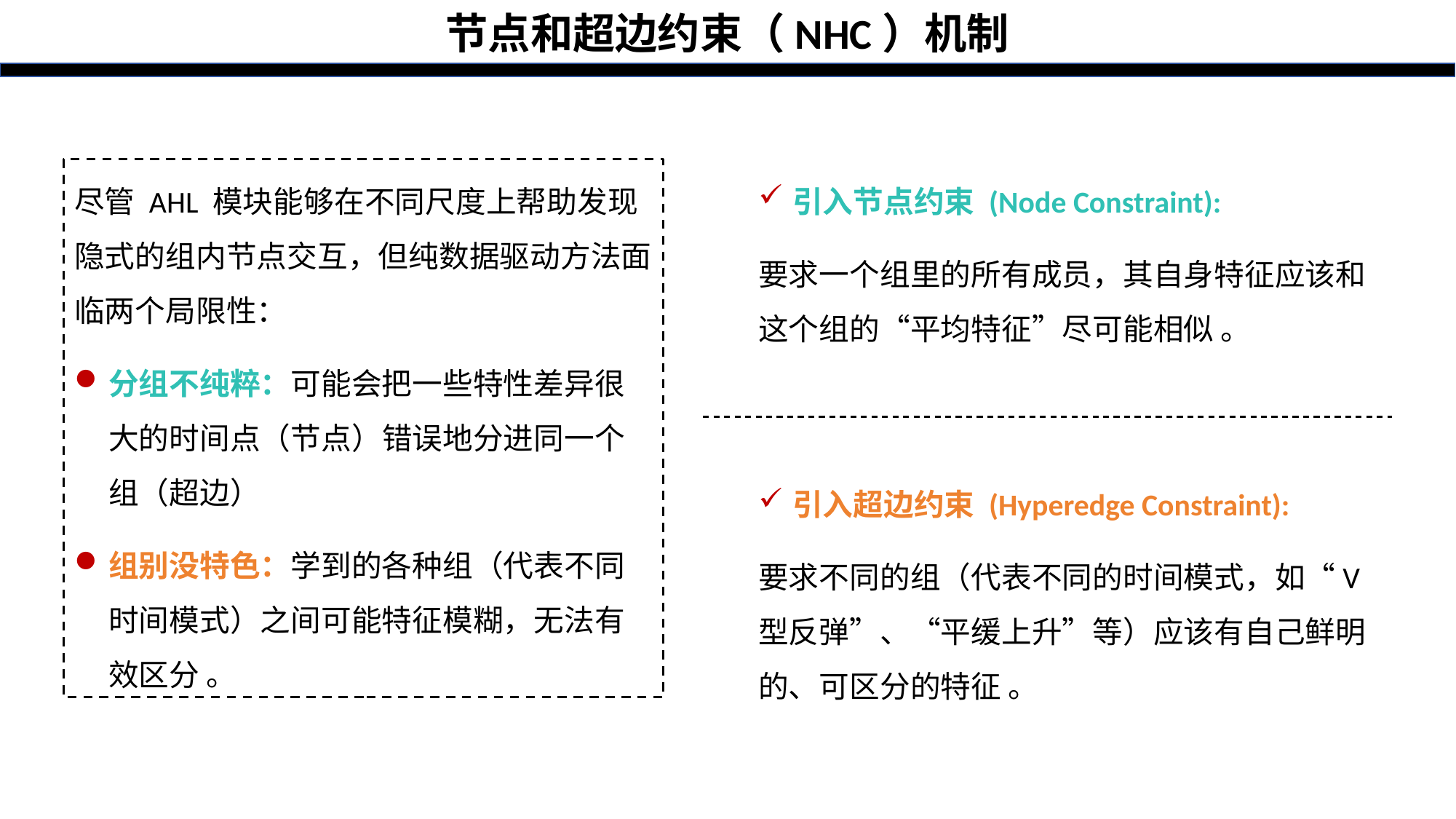

节点和超边约束（NHC）机制

尽管 AHL 模块能够在不同尺度上帮助发现隐式的组内节点交互，但纯数据驱动方法面临两个局限性：
分组不纯粹：可能会把一些特性差异很大的时间点（节点）错误地分进同一个组（超边）
组别没特色：学到的各种组（代表不同时间模式）之间可能特征模糊，无法有效区分 。
引入节点约束 (Node Constraint):
要求一个组里的所有成员，其自身特征应该和这个组的“平均特征”尽可能相似 。
引入超边约束 (Hyperedge Constraint):
要求不同的组（代表不同的时间模式，如“V型反弹”、“平缓上升”等）应该有自己鲜明的、可区分的特征 。